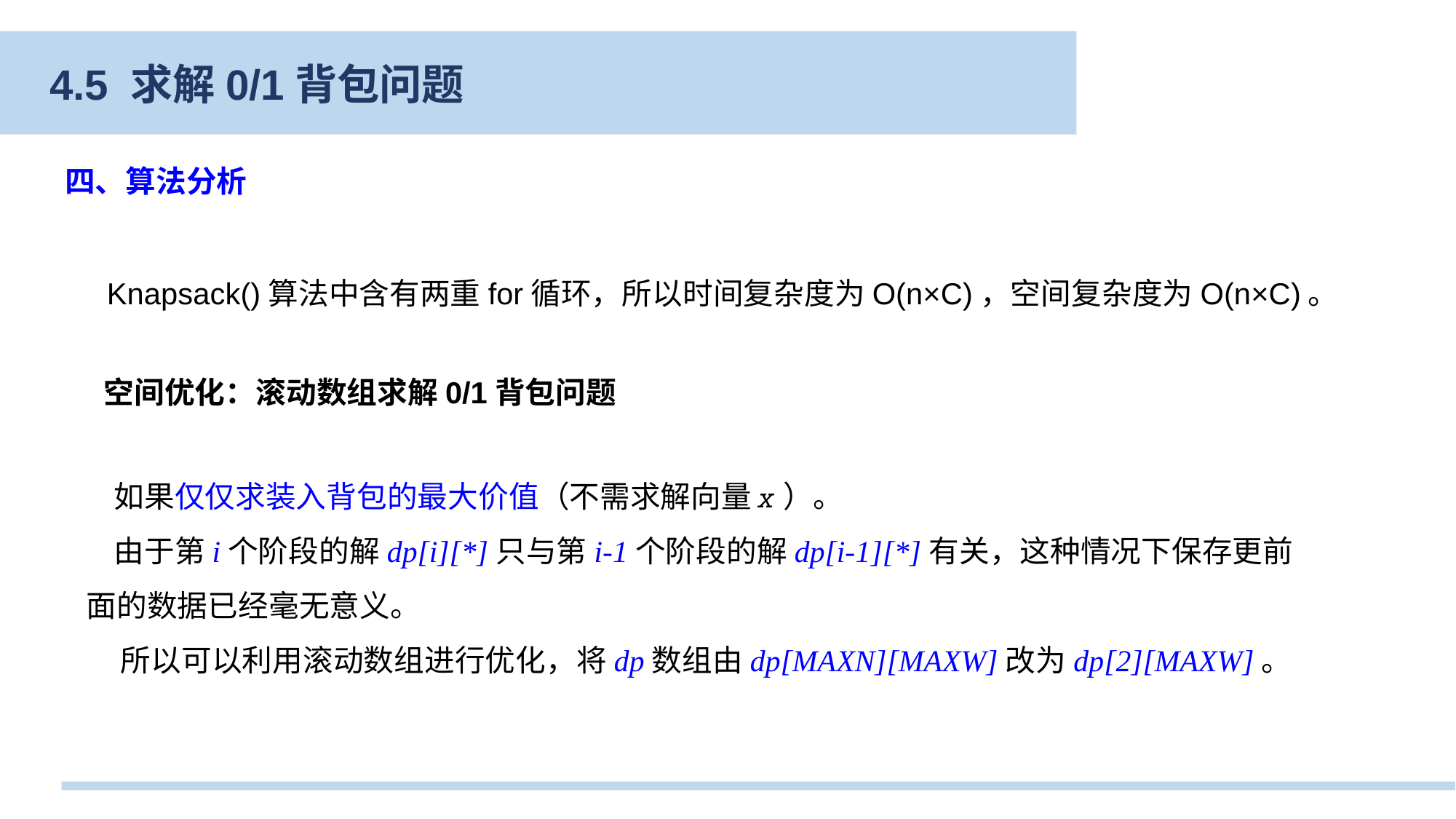

4.5 求解0/1背包问题
四、算法分析
Knapsack()算法中含有两重for循环，所以时间复杂度为O(n×C)，空间复杂度为O(n×C)。
空间优化：滚动数组求解0/1背包问题
   如果仅仅求装入背包的最大价值（不需求解向量x）。
   由于第i个阶段的解dp[i][*]只与第i-1个阶段的解dp[i-1][*]有关，这种情况下保存更前面的数据已经毫无意义。
    所以可以利用滚动数组进行优化，将dp数组由dp[MAXN][MAXW]改为dp[2][MAXW]。